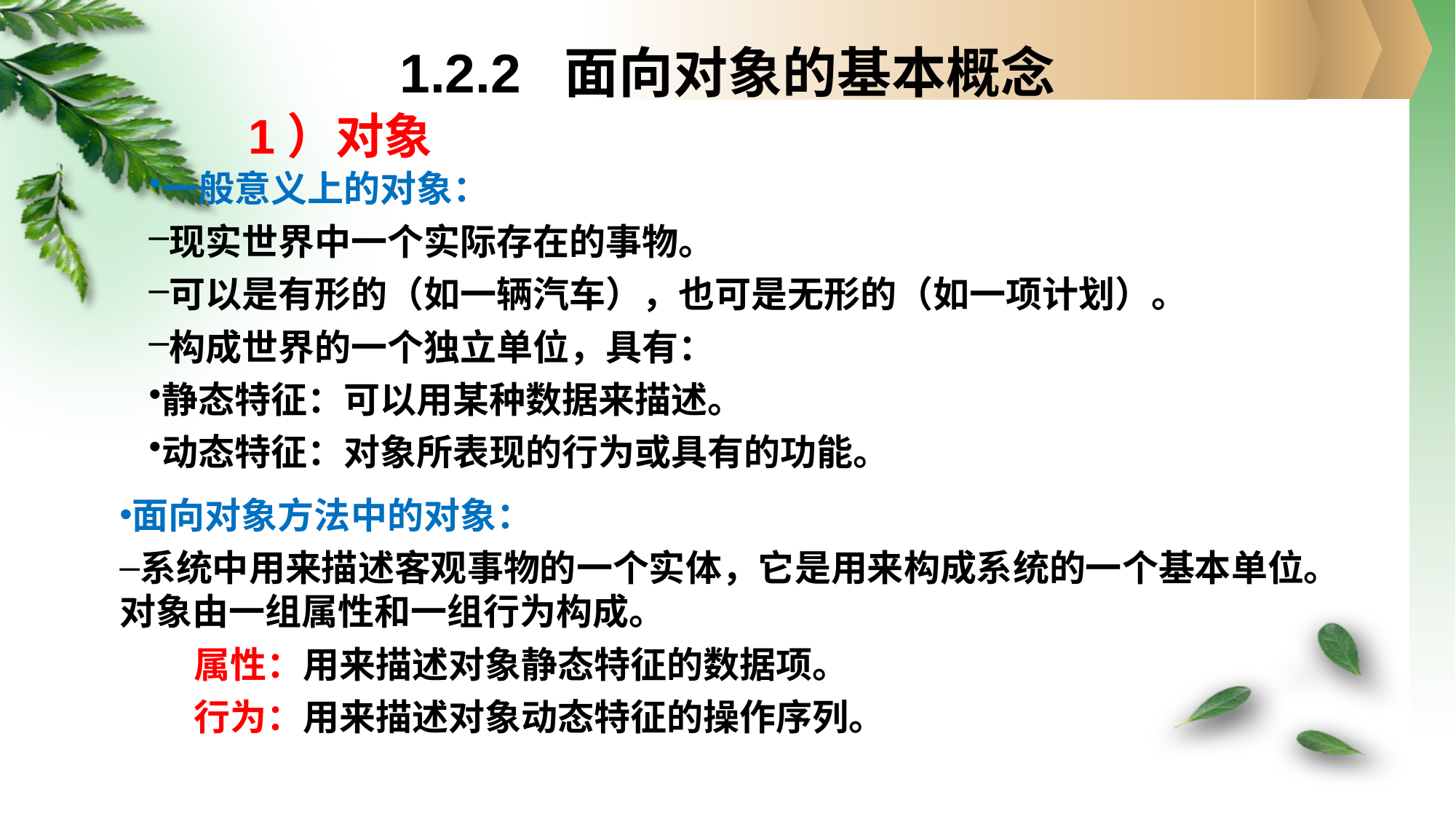

# 1.2.2  面向对象的基本概念
1）对象
一般意义上的对象：
现实世界中一个实际存在的事物。
可以是有形的（如一辆汽车），也可是无形的（如一项计划）。
构成世界的一个独立单位，具有：
静态特征：可以用某种数据来描述。
动态特征：对象所表现的行为或具有的功能。
面向对象方法中的对象：
系统中用来描述客观事物的一个实体，它是用来构成系统的一个基本单位。对象由一组属性和一组行为构成。
        属性：用来描述对象静态特征的数据项。
        行为：用来描述对象动态特征的操作序列。